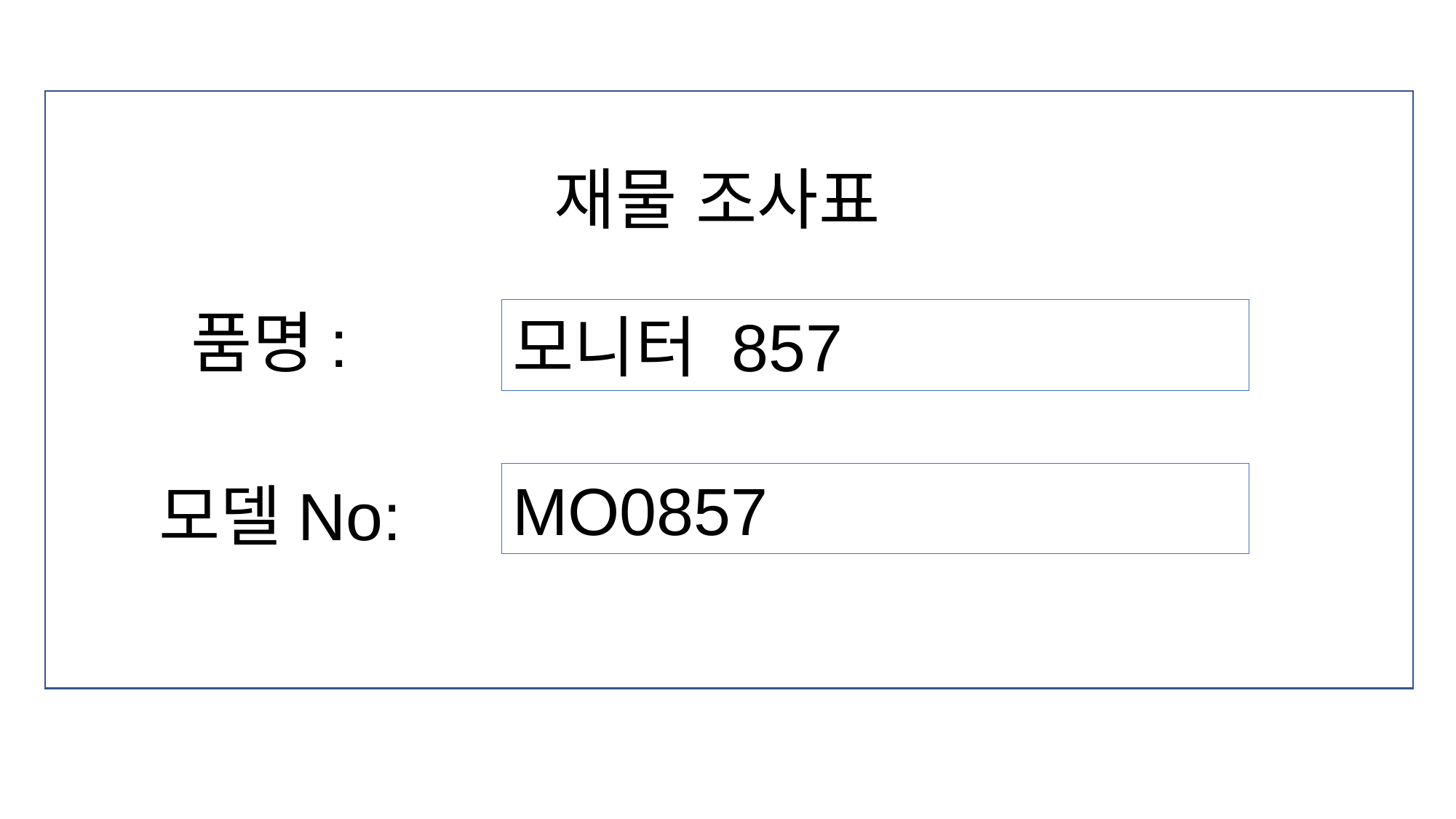

재물 조사표
품명:
모니터 857
MO0857
모델No: